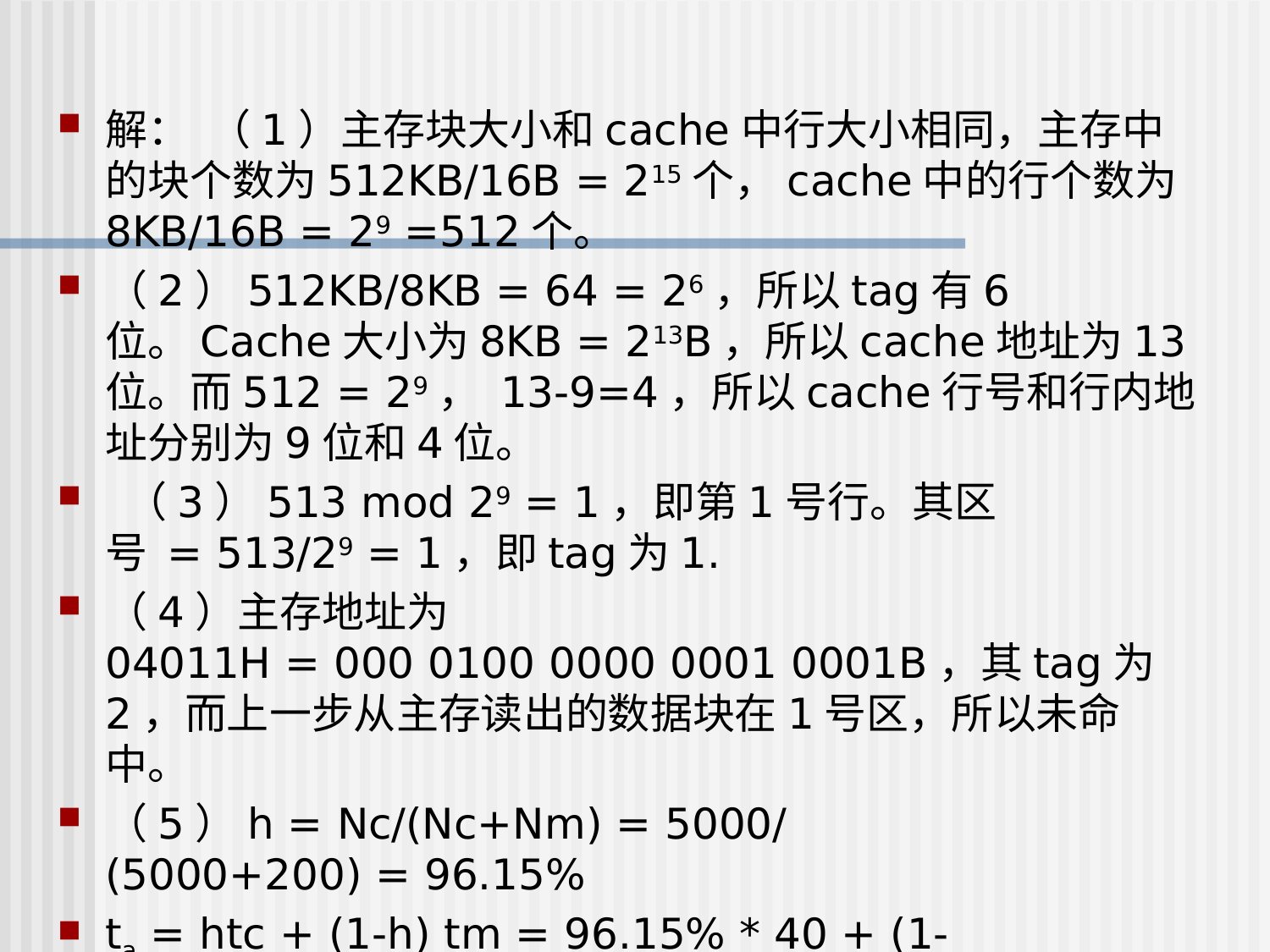

解：  （1）主存块大小和cache中行大小相同，主存中的块个数为512KB/16B = 215个，cache中的行个数为8KB/16B = 29 =512个。
（2）512KB/8KB = 64 = 26，所以tag有6位。Cache大小为8KB = 213B，所以cache地址为13位。而512 = 29， 13-9=4，所以cache行号和行内地址分别为9位和4位。
 （3）513 mod 29 = 1，即第1号行。其区号 = 513/29 = 1，即tag为1.
（4）主存地址为04011H = 000 0100 0000 0001 0001B，其tag为2，而上一步从主存读出的数据块在1号区，所以未命中。
（5）h = Nc/(Nc+Nm) = 5000/(5000+200) = 96.15%
ta = htc + (1-h) tm = 96.15% * 40 + (1-96.15%) *160 = 44.62